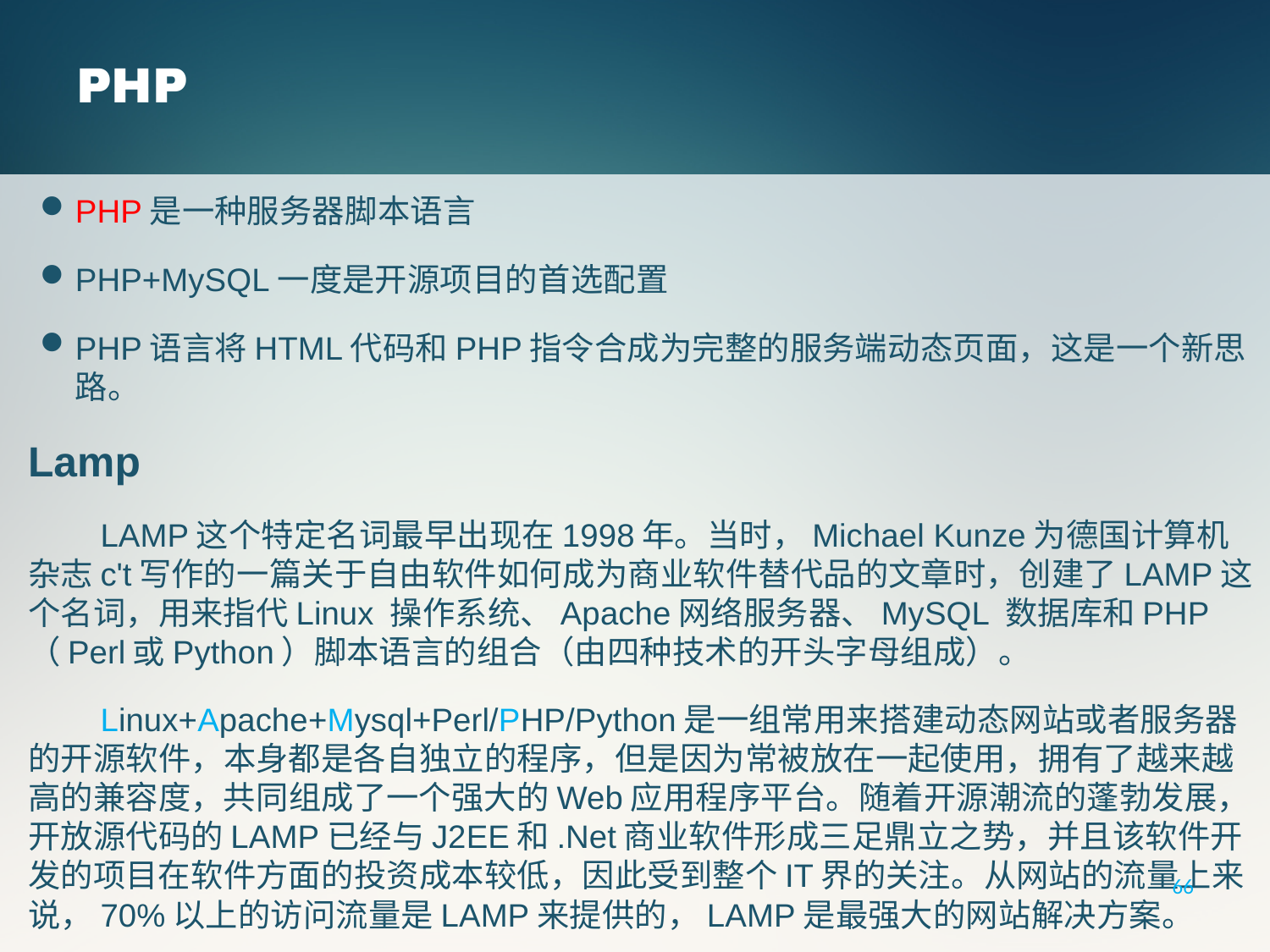

# PHP
PHP是一种服务器脚本语言
PHP+MySQL一度是开源项目的首选配置
PHP语言将HTML代码和PHP指令合成为完整的服务端动态页面，这是一个新思路。
Lamp
　　LAMP这个特定名词最早出现在1998年。当时，Michael Kunze为德国计算机杂志c't写作的一篇关于自由软件如何成为商业软件替代品的文章时，创建了LAMP这个名词，用来指代Linux 操作系统、Apache网络服务器、MySQL 数据库和PHP （Perl或Python）脚本语言的组合（由四种技术的开头字母组成）。
　　Linux+Apache+Mysql+Perl/PHP/Python是一组常用来搭建动态网站或者服务器的开源软件，本身都是各自独立的程序，但是因为常被放在一起使用，拥有了越来越高的兼容度，共同组成了一个强大的Web应用程序平台。随着开源潮流的蓬勃发展，开放源代码的LAMP已经与J2EE和.Net商业软件形成三足鼎立之势，并且该软件开发的项目在软件方面的投资成本较低，因此受到整个IT界的关注。从网站的流量上来说，70%以上的访问流量是LAMP来提供的，LAMP是最强大的网站解决方案。

66